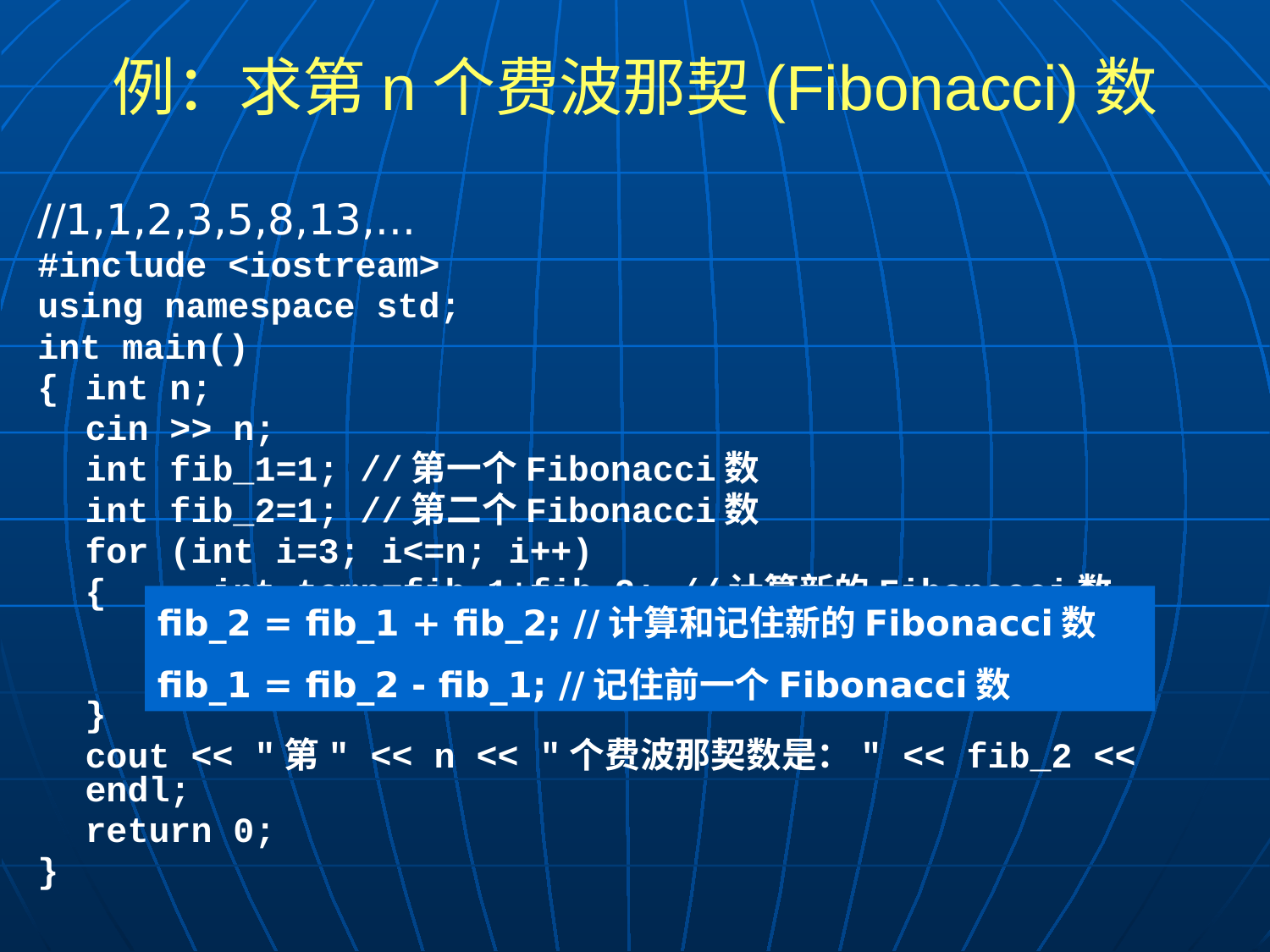

# 例：求第n个费波那契(Fibonacci)数
//1,1,2,3,5,8,13,...
#include <iostream>
using namespace std;
int main()
{	int n;
	cin >> n;
	int fib_1=1; //第一个Fibonacci数
	int fib_2=1; //第二个Fibonacci数
	for (int i=3; i<=n; i++)
	{	int temp=fib_1+fib_2; //计算新的Fibonacci数
		fib_1 = fib_2;  //记住新的前一个Fibonacci数
		fib_2 = temp;  //记住新的Fibonacci数
	}
	cout << "第" << n << "个费波那契数是：" << fib_2 << endl;
	return 0;
}
fib_2 = fib_1 + fib_2; //计算和记住新的Fibonacci数
fib_1 = fib_2 - fib_1; //记住前一个Fibonacci数